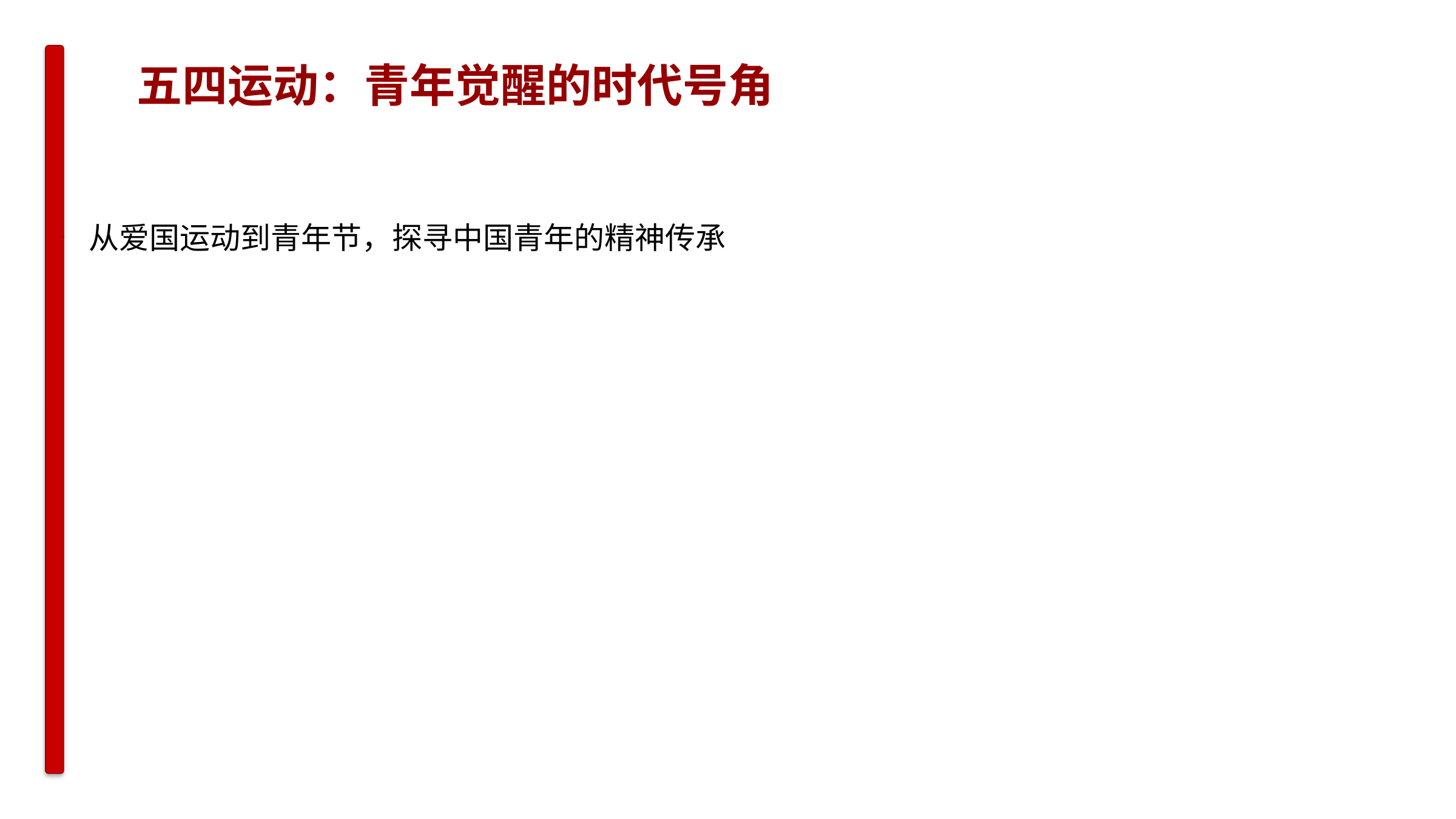

# 五四运动：青年觉醒的时代号角

从爱国运动到青年节，探寻中国青年的精神传承